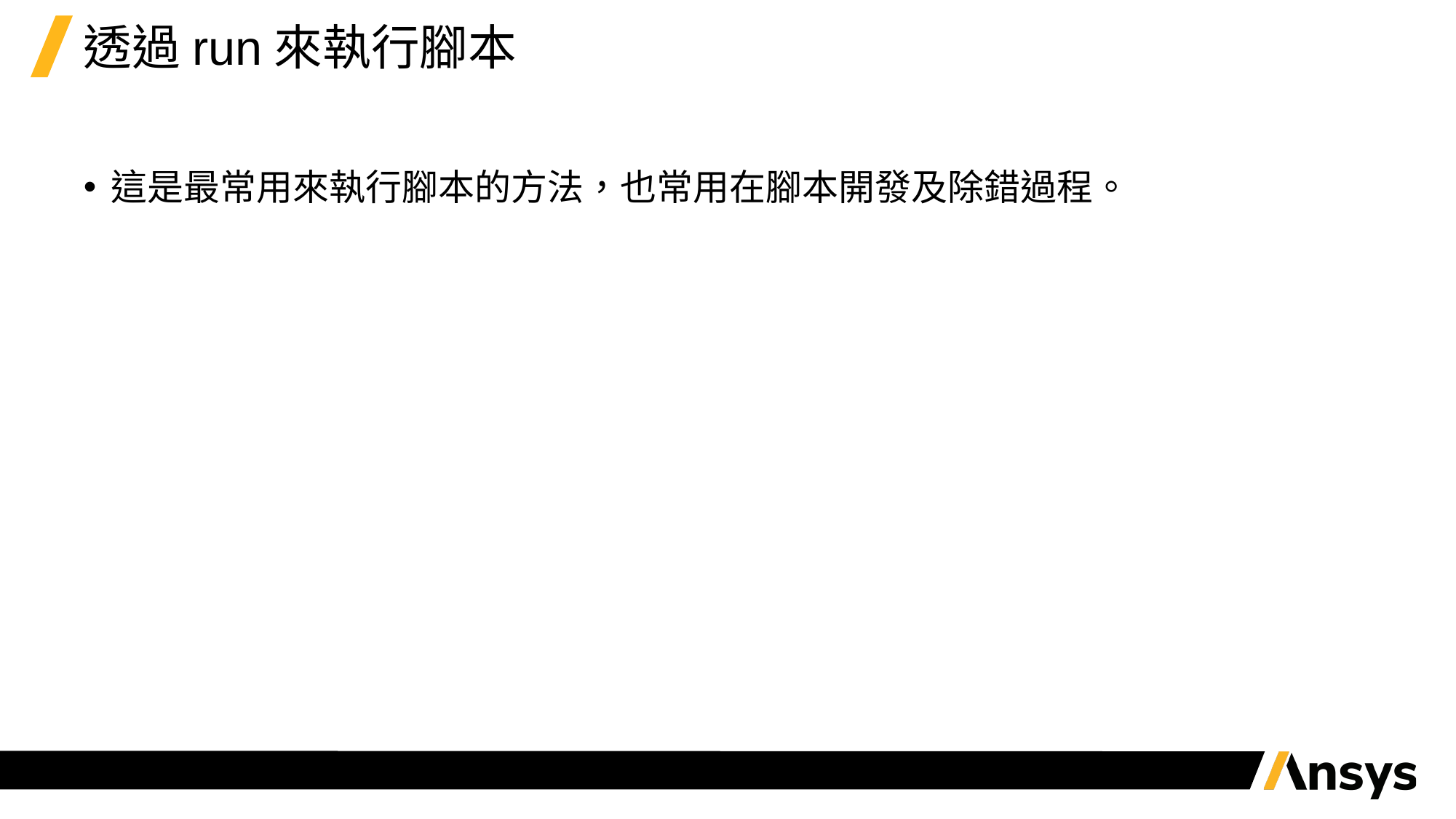

# 透過run來執行腳本
這是最常用來執行腳本的方法，也常用在腳本開發及除錯過程。